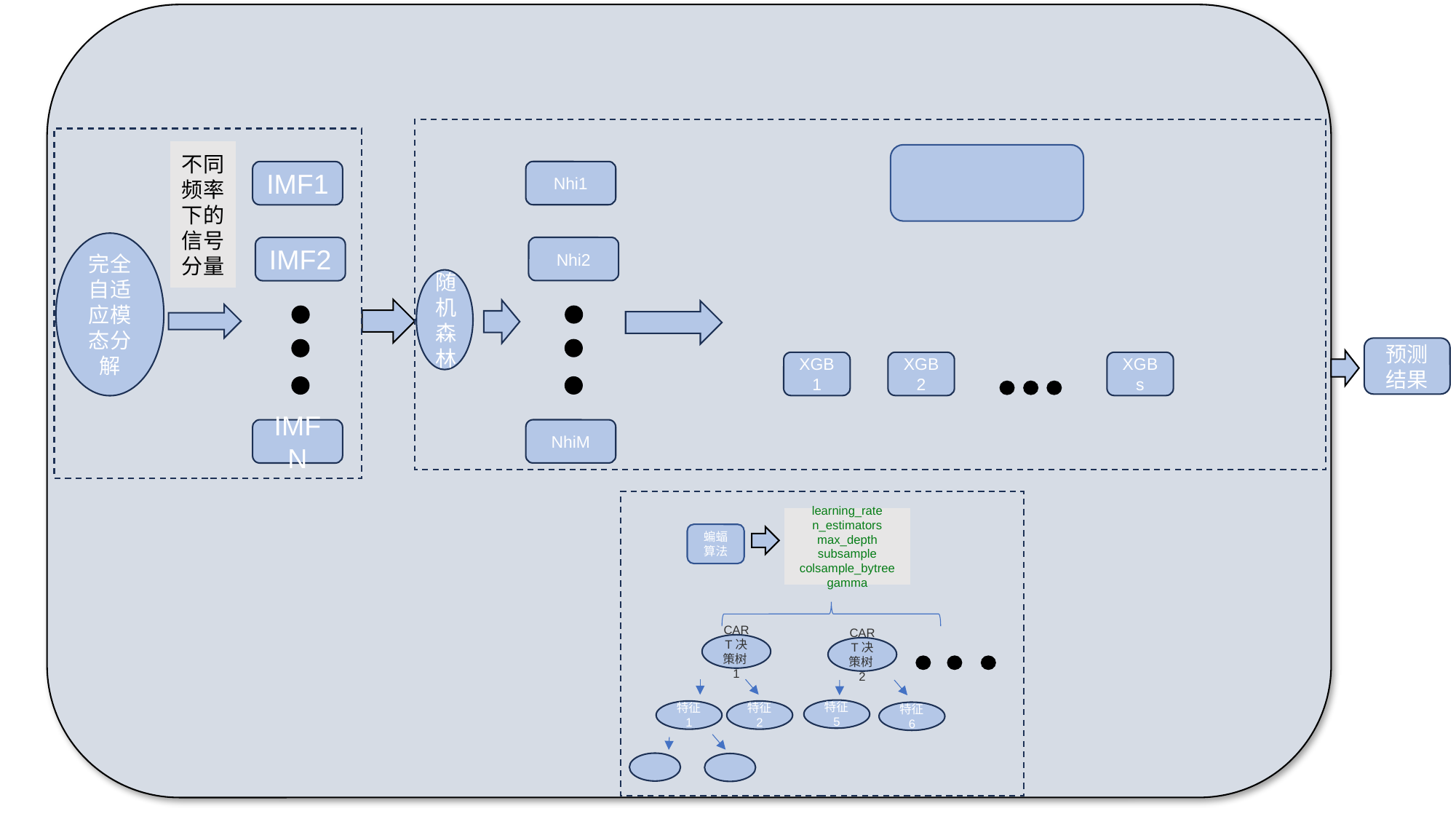

不同频率下的信号分量

Nhi1
IMF1
完全自适应模态分解
Nhi2
IMF2
随机森林

预测结果

XGB1
XGB2
XGBs

NhiM
IMFN

learning_rate n_estimators
max_depth
subsample
colsample_bytree
gamma
蝙蝠算法

CART决策树1
CART决策树2

特征5
特征1
特征2
特征6